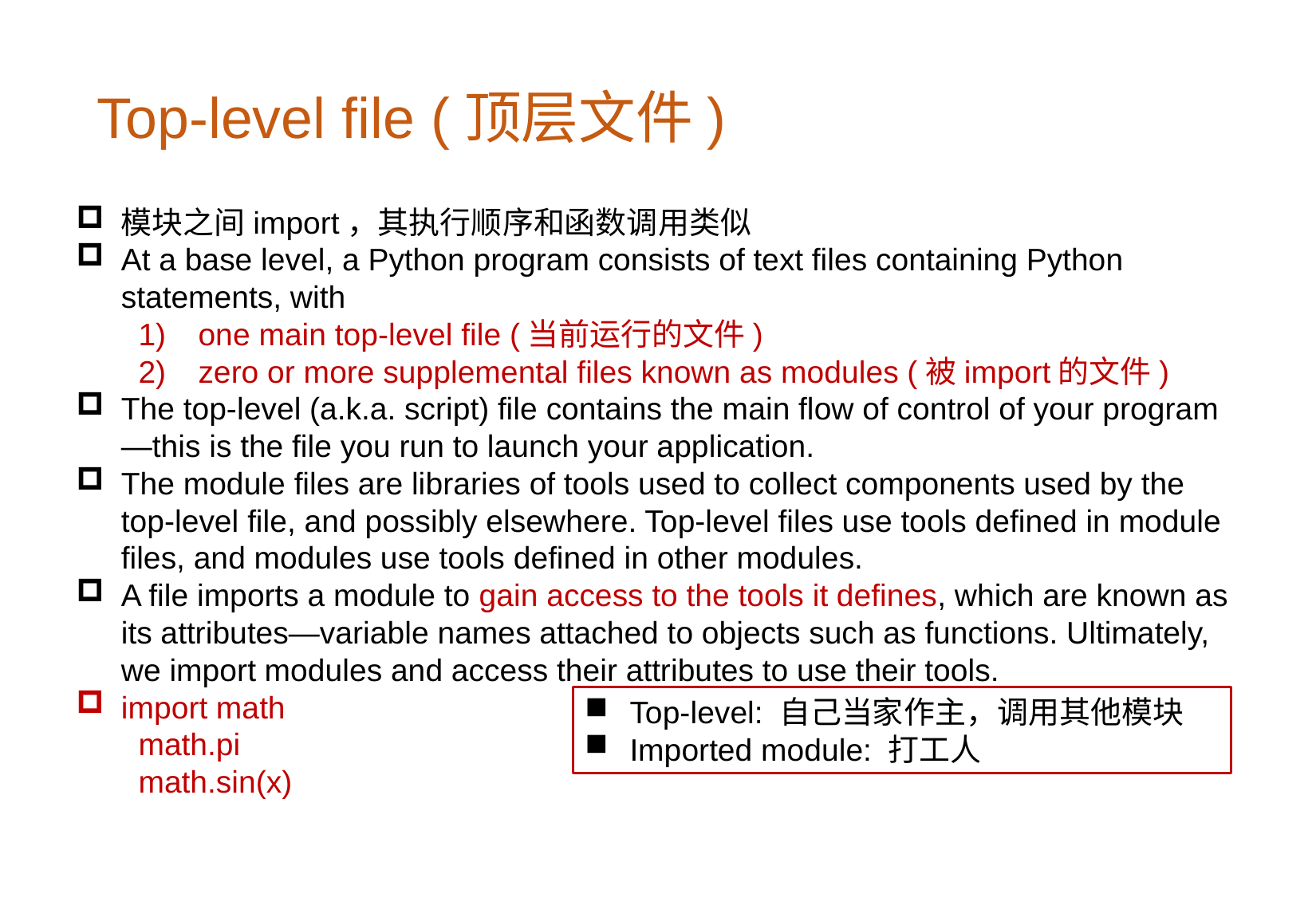

Top-level file (顶层文件)
模块之间import，其执行顺序和函数调用类似
At a base level, a Python program consists of text files containing Python statements, with
one main top-level file (当前运行的文件)
zero or more supplemental files known as modules (被import的文件)
The top-level (a.k.a. script) file contains the main flow of control of your program—this is the file you run to launch your application.
The module files are libraries of tools used to collect components used by the top-level file, and possibly elsewhere. Top-level files use tools defined in module files, and modules use tools defined in other modules.
A file imports a module to gain access to the tools it defines, which are known as its attributes—variable names attached to objects such as functions. Ultimately, we import modules and access their attributes to use their tools.
import math
math.pi
math.sin(x)
Top-level: 自己当家作主，调用其他模块
Imported module: 打工人